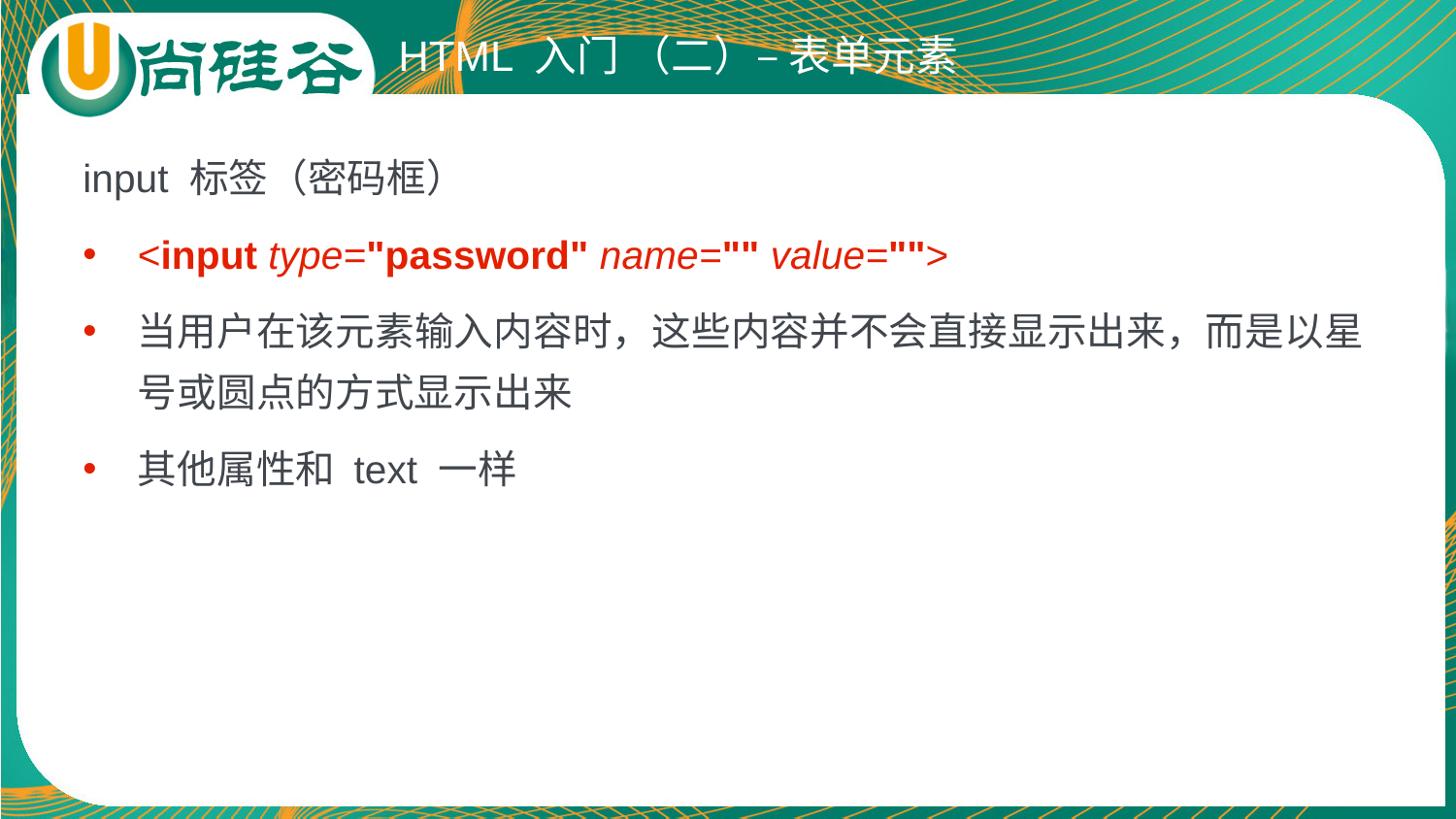

# HTML 入门 （二）– 表单元素
input 标签（密码框）
<input type="password" name="" value="">
当用户在该元素输入内容时，这些内容并不会直接显示出来，而是以星号或圆点的方式显示出来
其他属性和 text 一样